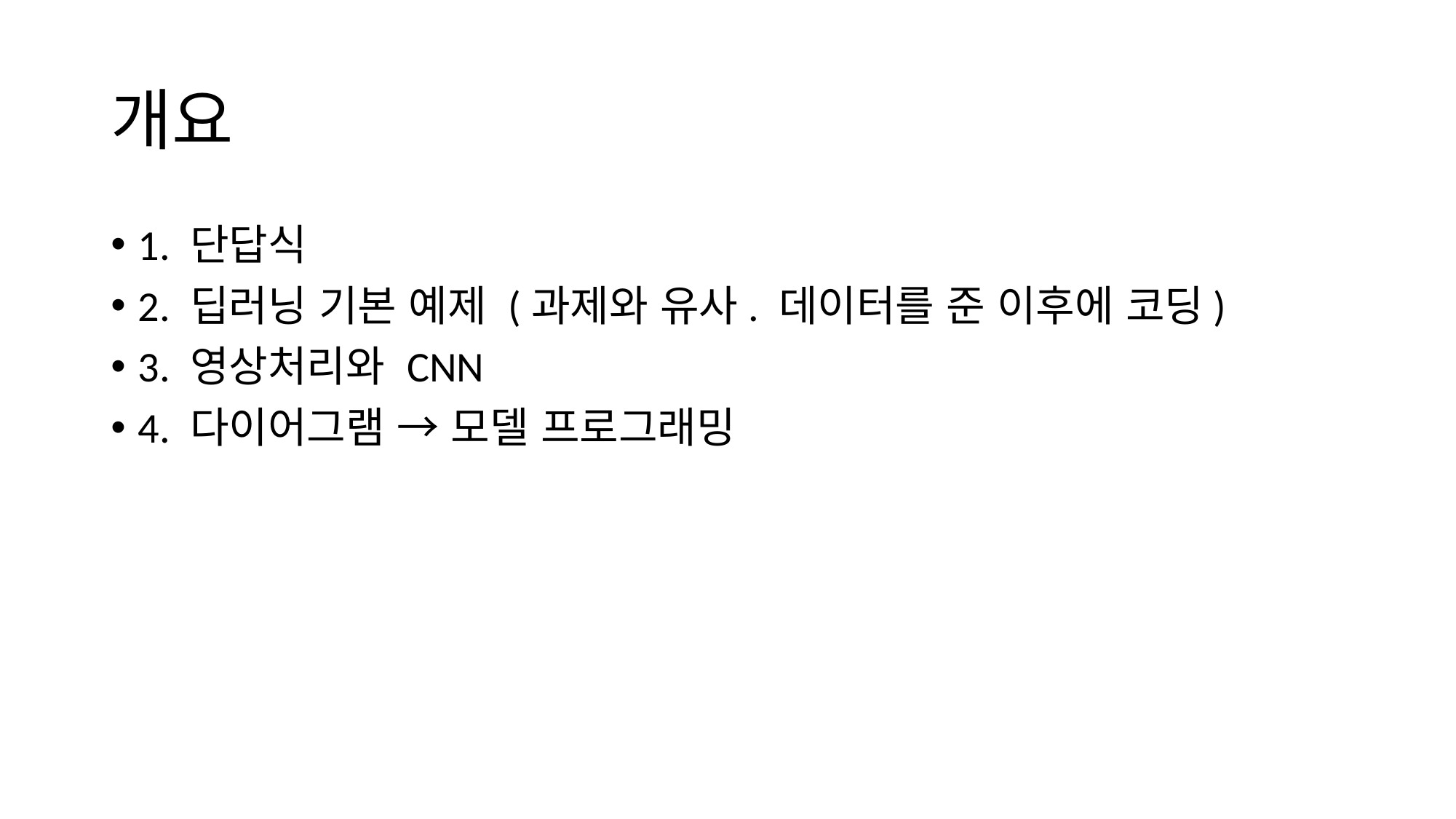

# 개요
1. 단답식
2. 딥러닝 기본 예제 (과제와 유사. 데이터를 준 이후에 코딩)
3. 영상처리와 CNN
4. 다이어그램 → 모델 프로그래밍